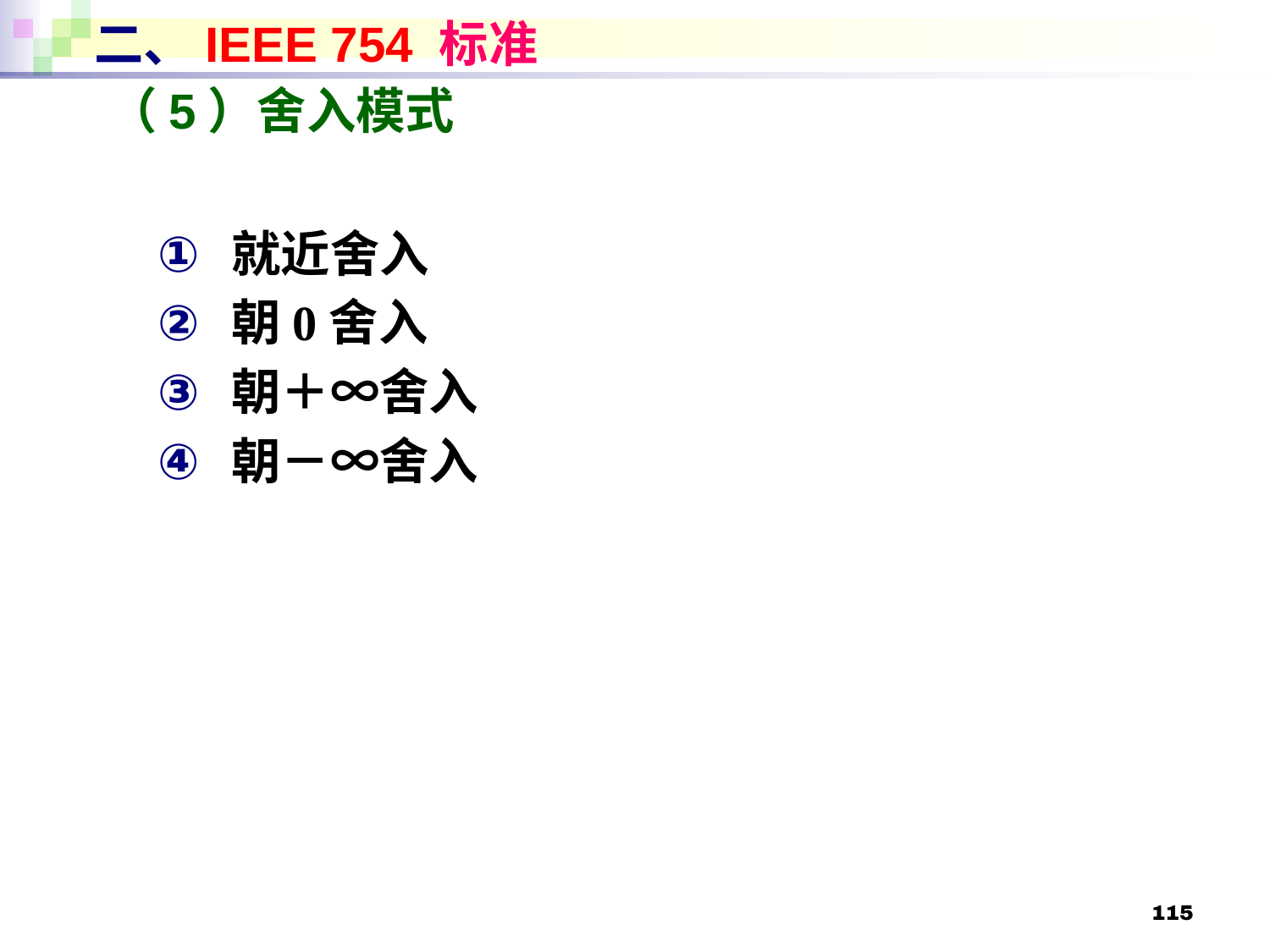

# 二、IEEE 754 标准
（5）舍入模式
就近舍入
朝0舍入
朝＋∞舍入
朝－∞舍入
115